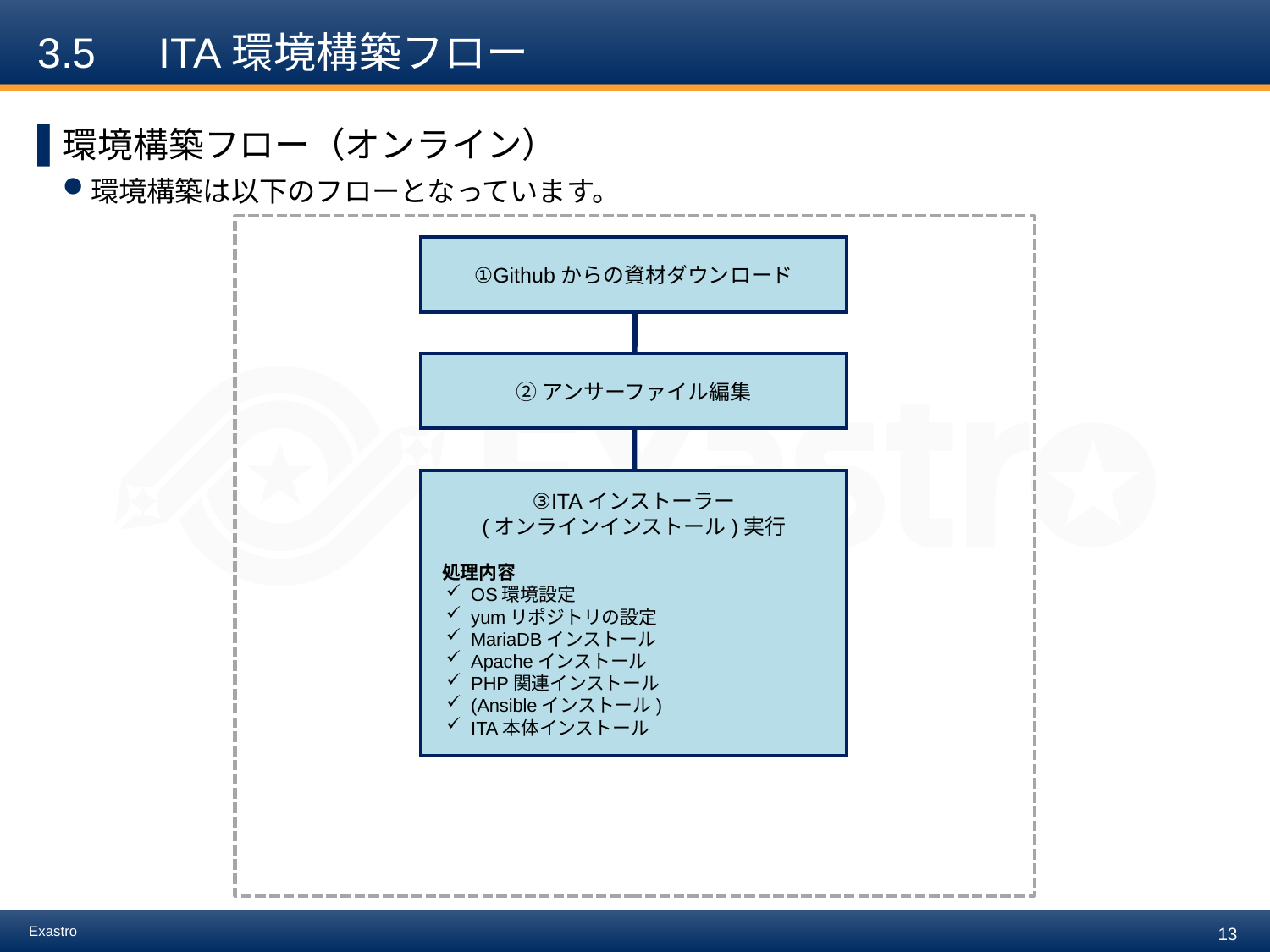

# 3.5　ITA環境構築フロー

環境構築フロー（オンライン）
環境構築は以下のフローとなっています。

①Githubからの資材ダウンロード
②アンサーファイル編集
③ITAインストーラー
(オンラインインストール)実行

 処理内容
OS環境設定
yumリポジトリの設定
MariaDBインストール
Apacheインストール
PHP関連インストール
(Ansibleインストール)
ITA本体インストール